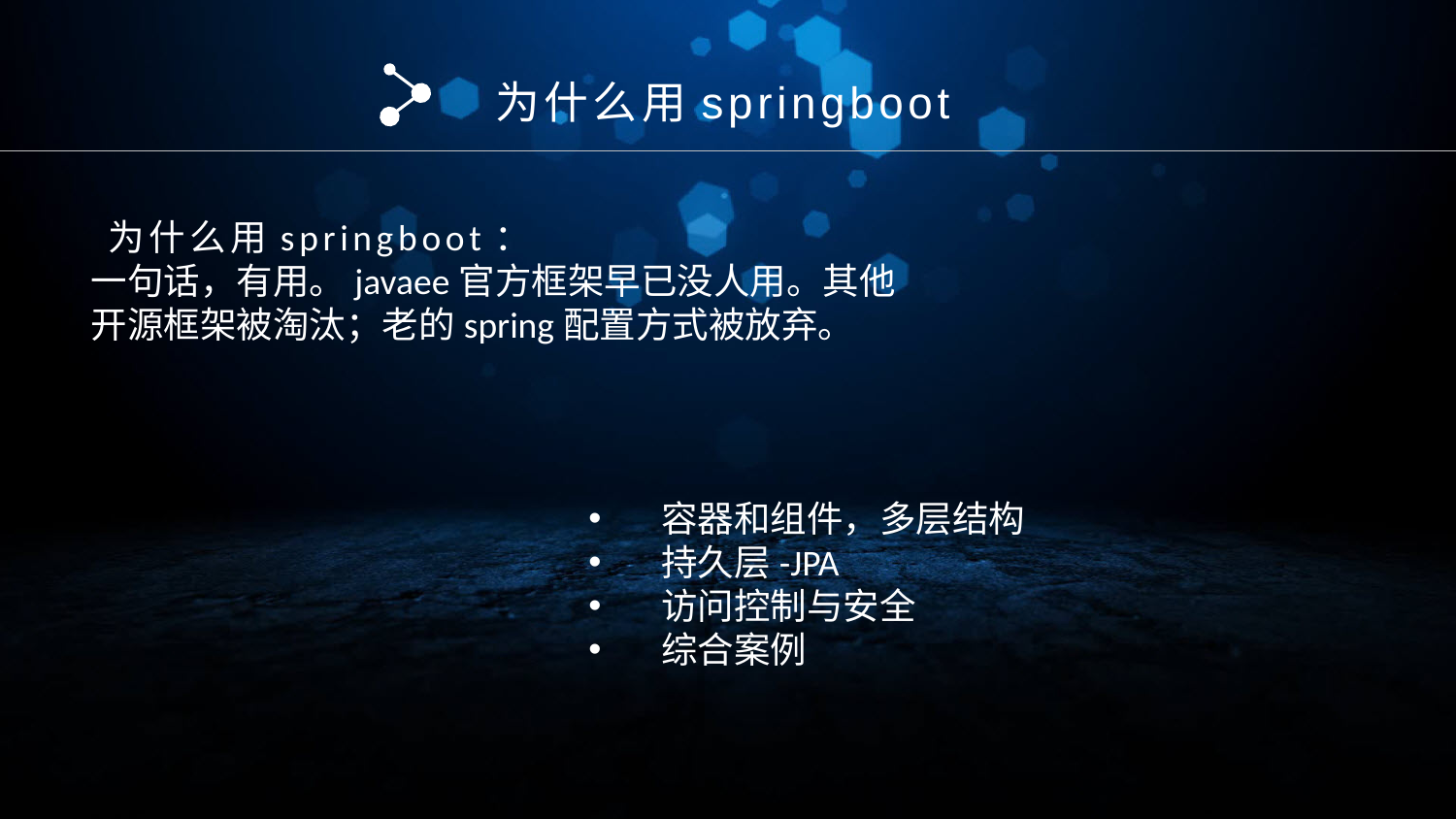

为什么用springboot

 为什么用springboot：
一句话，有用。javaee官方框架早已没人用。其他开源框架被淘汰；老的spring配置方式被放弃。

容器和组件，多层结构
持久层-JPA
访问控制与安全
综合案例